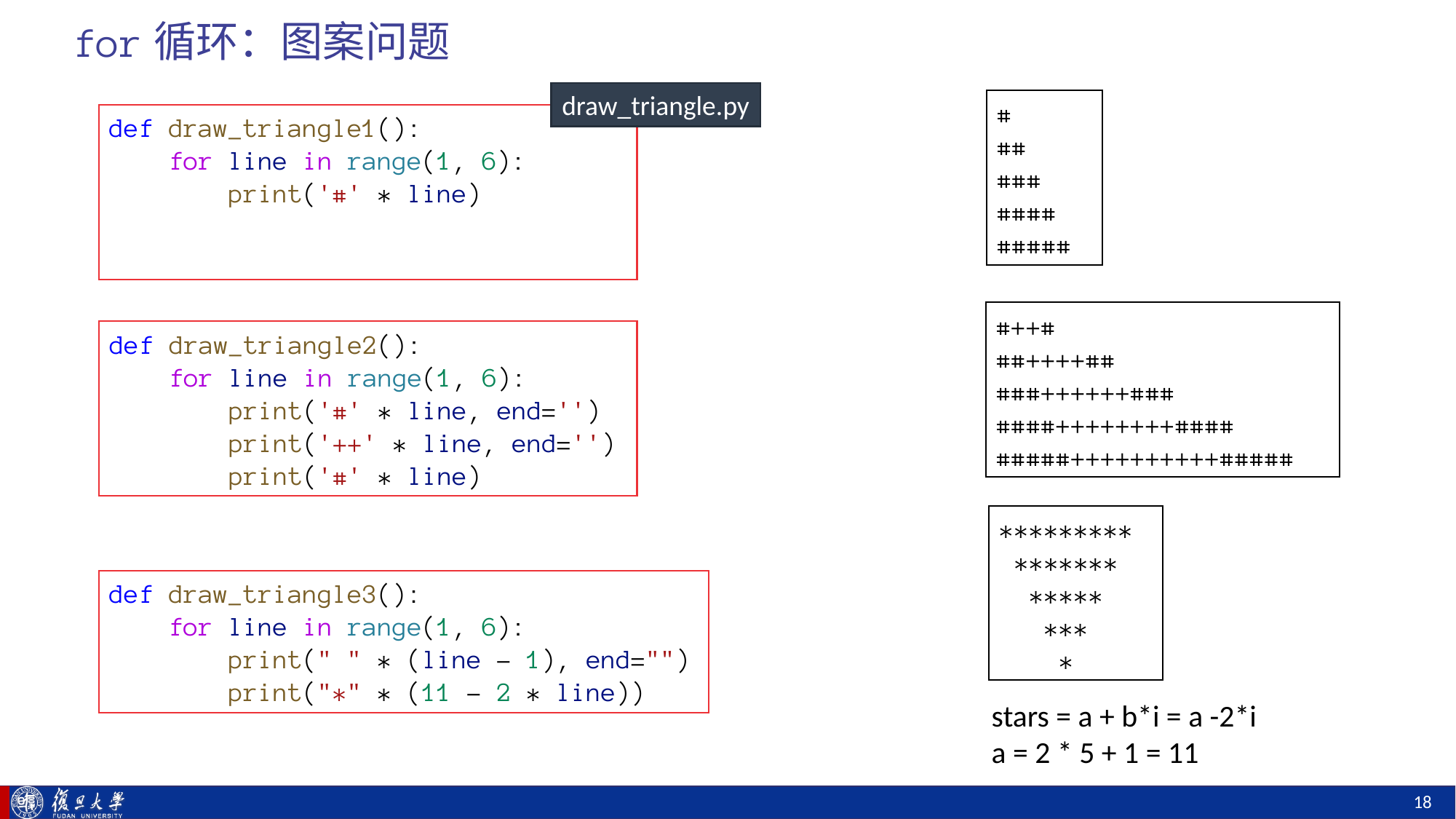

# for循环：图案问题
draw_triangle.py

#
##
###
####
#####
def draw_triangle1():
    for line in range(1, 6):
        print('#' * line)

#++#
##++++##
###++++++###
####++++++++####
#####++++++++++#####
def draw_triangle2():
    for line in range(1, 6):
        print('#' * line, end='')
        print('++' * line, end='')
        print('#' * line)
*********
 *******
  *****
   ***
    *
def draw_triangle3():
    for line in range(1, 6):
        print(" " * (line - 1), end="")
        print("*" * (11 - 2 * line))
stars = a + b*i = a -2*i
a = 2 * 5 + 1 = 11